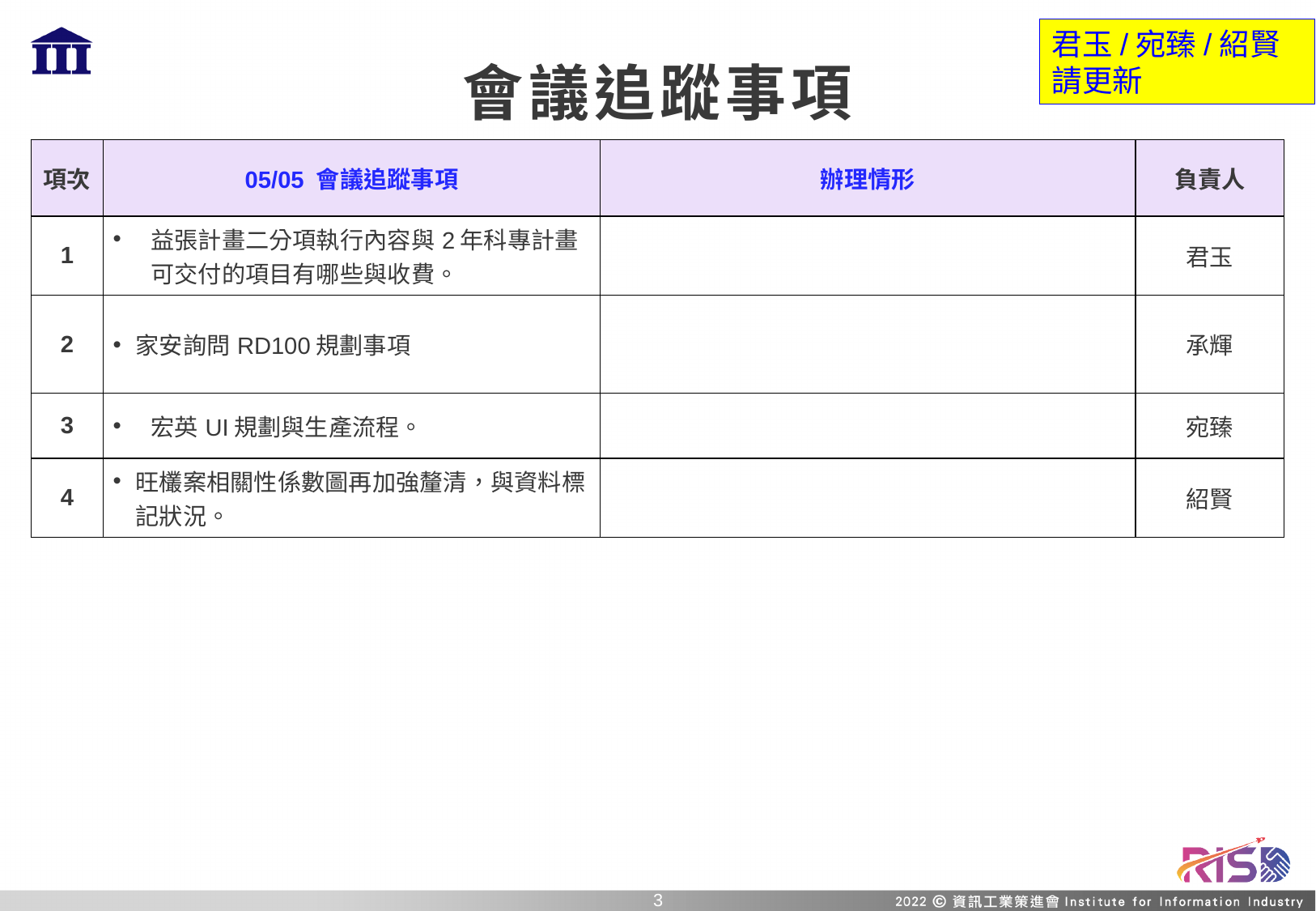

君玉/宛臻/紹賢請更新
# 會議追蹤事項
| 項次 | 05/05 會議追蹤事項 | 辦理情形 | 負責人 |
| --- | --- | --- | --- |
| 1 | 益張計畫二分項執行內容與2年科專計畫可交付的項目有哪些與收費。 |  | 君玉 |
| 2 | 家安詢問RD100規劃事項 |  | 承輝 |
| 3 | 宏英UI規劃與生產流程。 |  | 宛臻 |
| 4 | 旺欉案相關性係數圖再加強釐清，與資料標記狀況。 |  | 紹賢 |
3